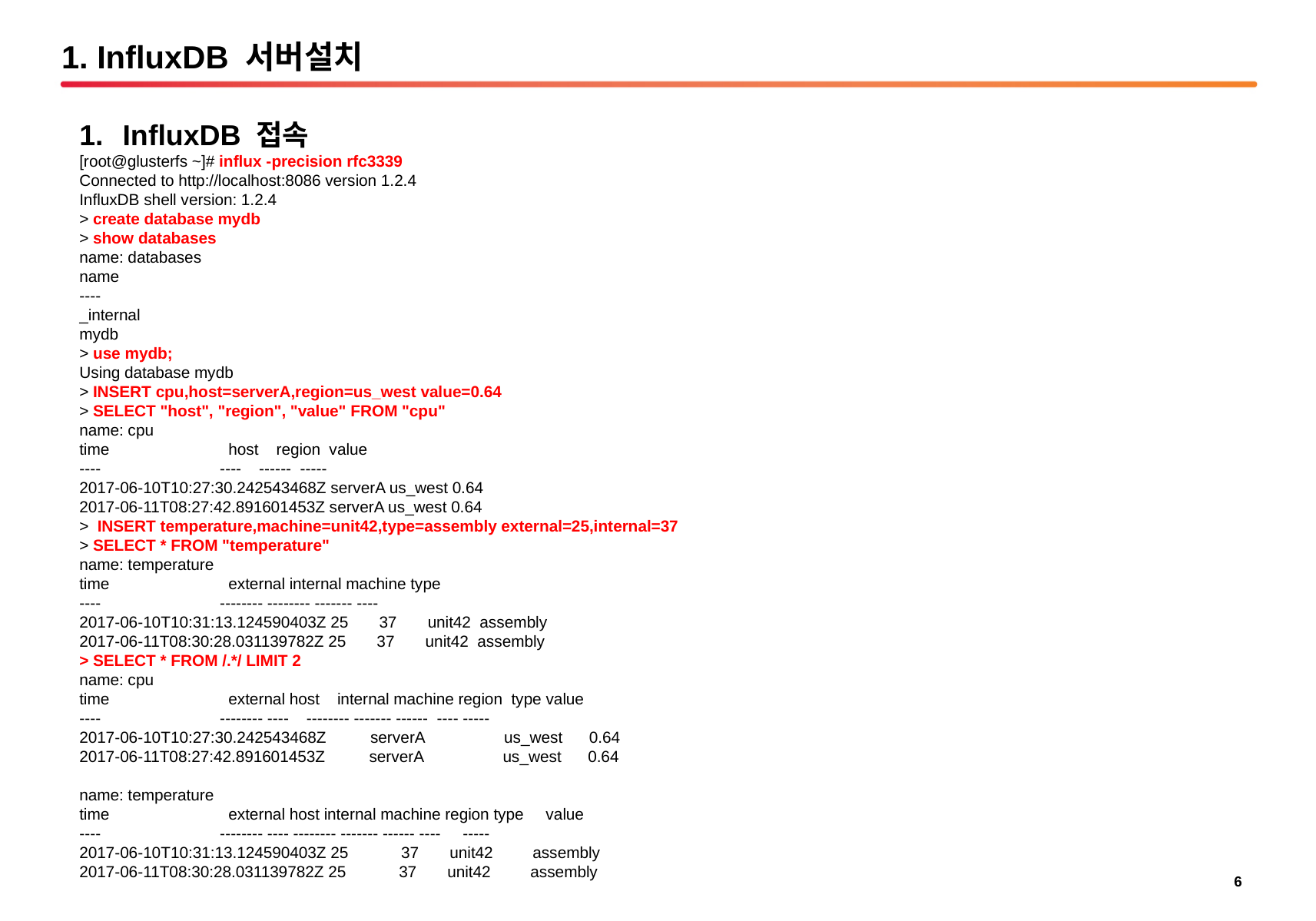

# 1. InfluxDB 서버설치
InfluxDB 접속
[root@glusterfs ~]# influx -precision rfc3339
Connected to http://localhost:8086 version 1.2.4
InfluxDB shell version: 1.2.4
> create database mydb
> show databases
name: databases
name
----
_internal
mydb
> use mydb;
Using database mydb
> INSERT cpu,host=serverA,region=us_west value=0.64
> SELECT "host", "region", "value" FROM "cpu"
name: cpu
time                           host    region  value
----                           ----    ------  -----
2017-06-10T10:27:30.242543468Z serverA us_west 0.64
2017-06-11T08:27:42.891601453Z serverA us_west 0.64
>  INSERT temperature,machine=unit42,type=assembly external=25,internal=37
> SELECT * FROM "temperature"
name: temperature
time                           external internal machine type
----                           -------- -------- ------- ----
2017-06-10T10:31:13.124590403Z 25       37       unit42  assembly
2017-06-11T08:30:28.031139782Z 25       37       unit42  assembly
> SELECT * FROM /.*/ LIMIT 2
name: cpu
time                           external host    internal machine region  type value
----                           -------- ----    -------- ------- ------  ---- -----
2017-06-10T10:27:30.242543468Z          serverA                  us_west      0.64
2017-06-11T08:27:42.891601453Z          serverA                  us_west      0.64

name: temperature
time                           external host internal machine region type     value
----                           -------- ---- -------- ------- ------ ----     -----
2017-06-10T10:31:13.124590403Z 25            37       unit42         assembly
2017-06-11T08:30:28.031139782Z 25            37       unit42         assembly